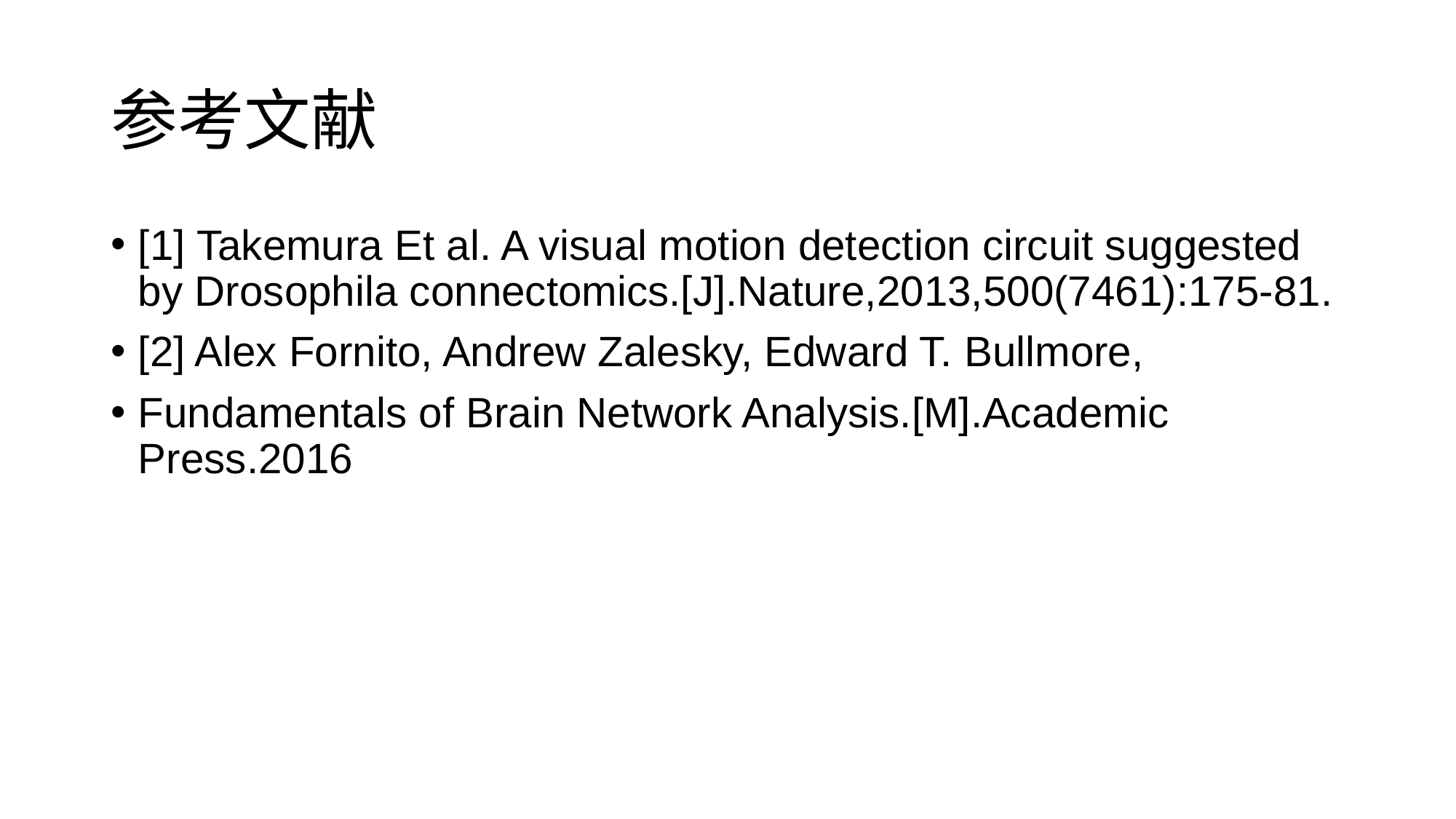

# 参考文献
[1] Takemura Et al. A visual motion detection circuit suggested by Drosophila connectomics.[J].Nature,2013,500(7461):175-81.
[2] Alex Fornito, Andrew Zalesky, Edward T. Bullmore,
Fundamentals of Brain Network Analysis.[M].Academic Press.2016